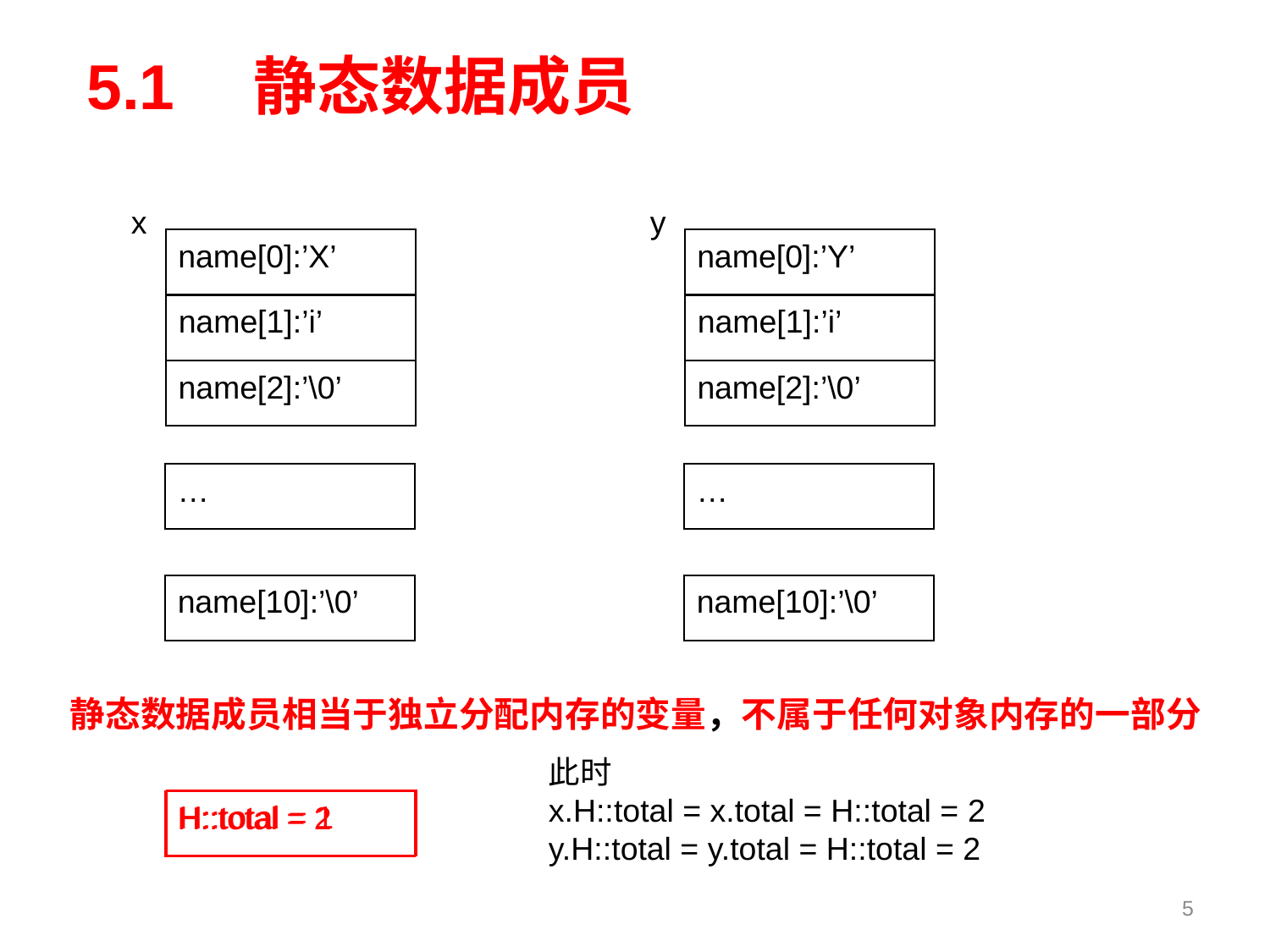

# 5.1　静态数据成员
x
name[0]:’X’
name[1]:’i’
name[2]:’\0’
…
name[10]:’\0’
y
name[0]:’Y’
name[1]:’i’
name[2]:’\0’
…
name[10]:’\0’
静态数据成员相当于独立分配内存的变量，不属于任何对象内存的一部分
此时
x.H::total = x.total = H::total = 2
y.H::total = y.total = H::total = 2
H::total = 1
H::total = 2
5